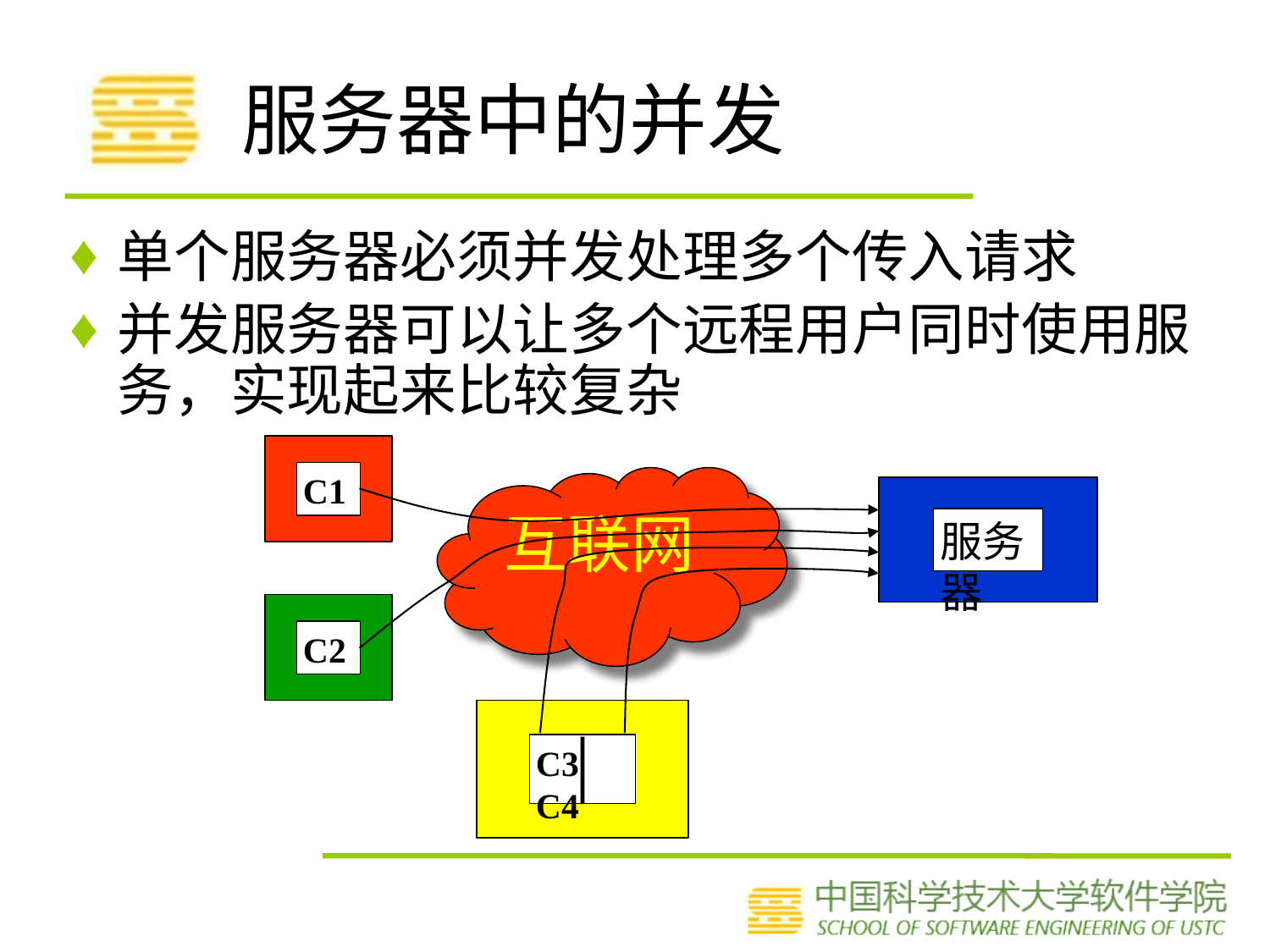

# 服务器中的并发
单个服务器必须并发处理多个传入请求
并发服务器可以让多个远程用户同时使用服务，实现起来比较复杂

C1

互联网

服务器

C2

C3    C4